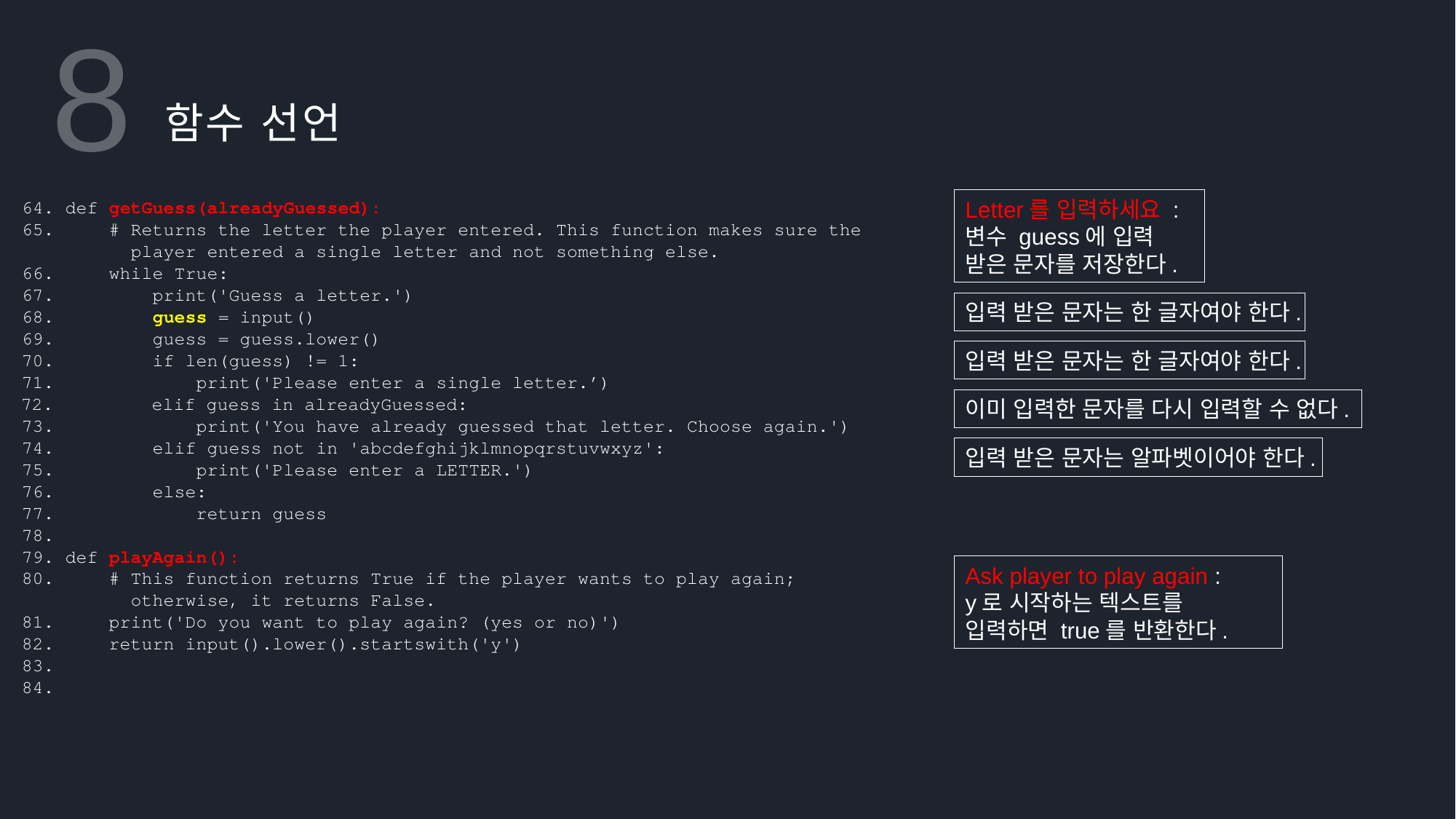

8
함수 선언
Letter를 입력하세요 : 변수 guess에 입력 받은 문자를 저장한다.
 64. def getGuess(alreadyGuessed):
 65.     # Returns the letter the player entered. This function makes sure the
           player entered a single letter and not something else.
 66.     while True:
 67.         print('Guess a letter.')
 68.         guess = input()
 69.         guess = guess.lower()
 70.         if len(guess) != 1:
 71.             print('Please enter a single letter.’)
  72.         elif guess in alreadyGuessed:
 73.             print('You have already guessed that letter. Choose again.')
 74.         elif guess not in 'abcdefghijklmnopqrstuvwxyz':
 75.             print('Please enter a LETTER.')
 76.         else:
 77.             return guess
 78.
 79. def playAgain():
 80.     # This function returns True if the player wants to play again;
           otherwise, it returns False.
 81.     print('Do you want to play again? (yes or no)')
 82.     return input().lower().startswith('y')
 83.
 84.

입력 받은 문자는 한 글자여야 한다.
입력 받은 문자는 한 글자여야 한다.
이미 입력한 문자를 다시 입력할 수 없다.
입력 받은 문자는 알파벳이어야 한다.
Ask player to play again :
y로 시작하는 텍스트를 입력하면 true를 반환한다.